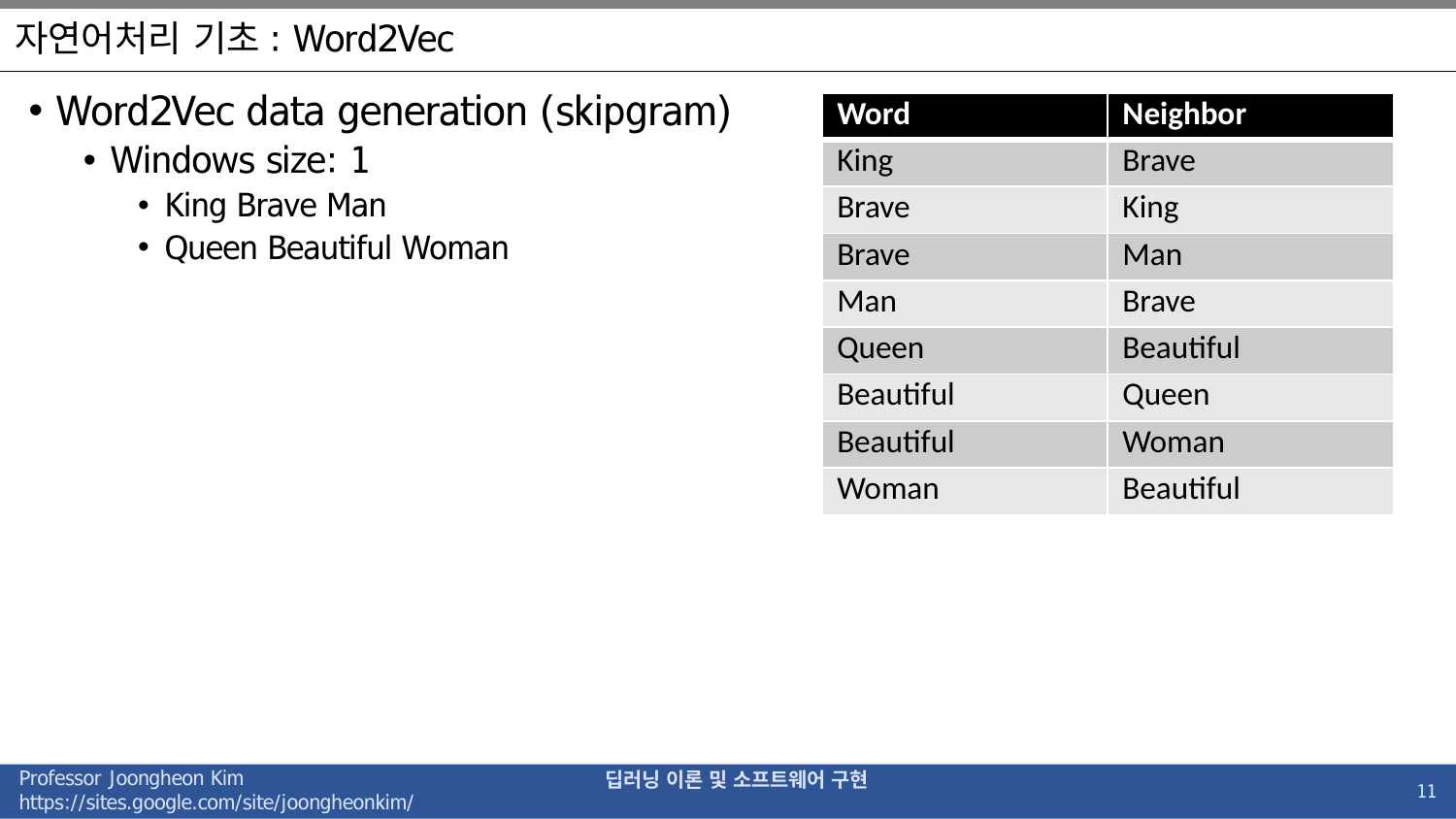

# 자연어처리 기초: Word2Vec
Word2Vec data generation (skipgram)
Windows size: 1
King Brave Man
Queen Beautiful Woman

| Word | Neighbor |
| --- | --- |
| King | Brave |
| Brave | King |
| Brave | Man |
| Man | Brave |
| Queen | Beautiful |
| Beautiful | Queen |
| Beautiful | Woman |
| Woman | Beautiful |
11